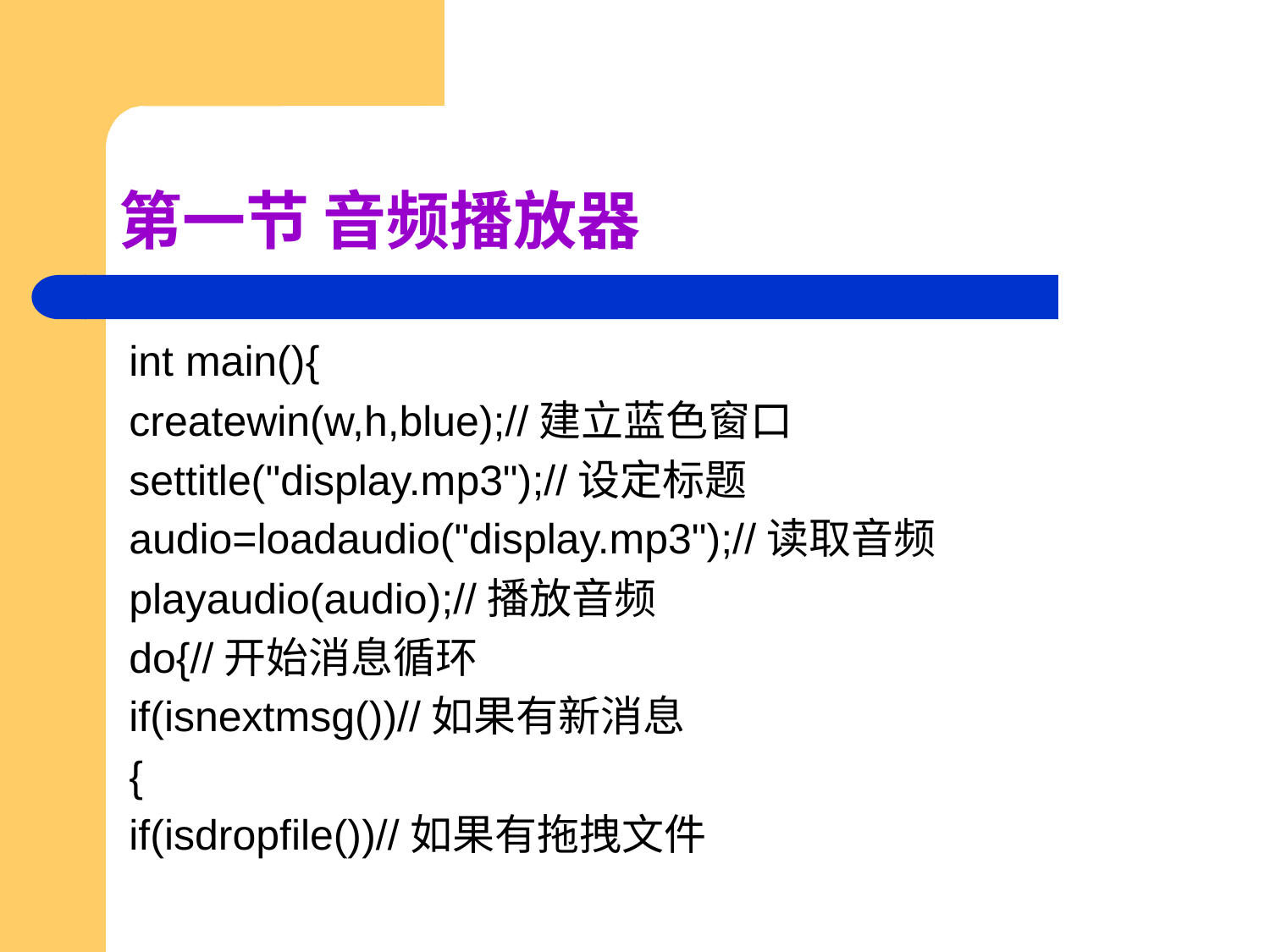

# 第一节 音频播放器
int main(){
createwin(w,h,blue);//建立蓝色窗口
settitle("display.mp3");//设定标题
audio=loadaudio("display.mp3");//读取音频
playaudio(audio);//播放音频
do{//开始消息循环
if(isnextmsg())//如果有新消息
{
if(isdropfile())//如果有拖拽文件